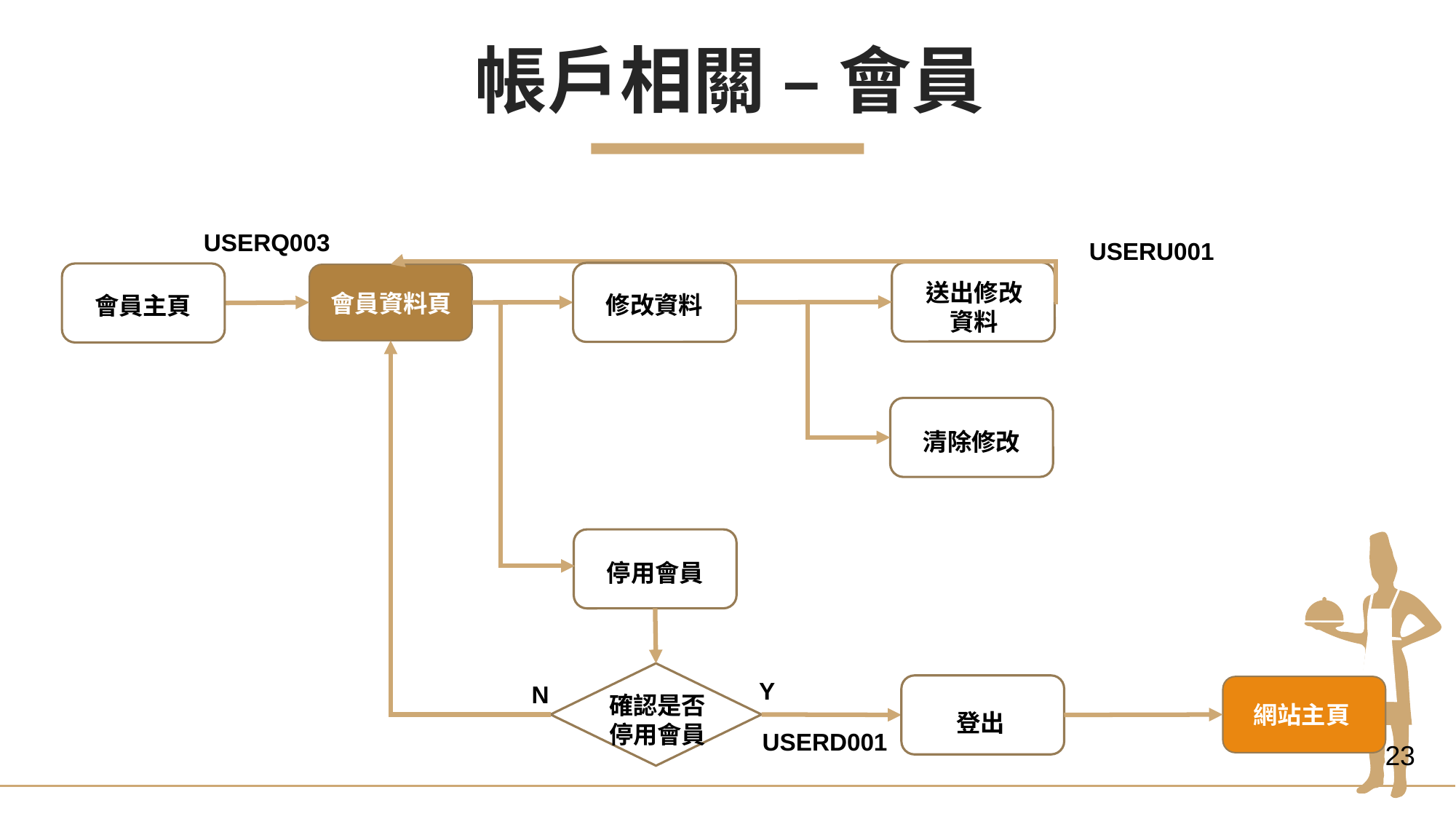

帳戶相關 – 會員
USERQ003
USERU001

送出修改
資料

修改資料

會員主頁

會員資料頁

清除修改

停用會員

確認是否
停用會員
Y
N

登出

網站主頁
USERD001
23